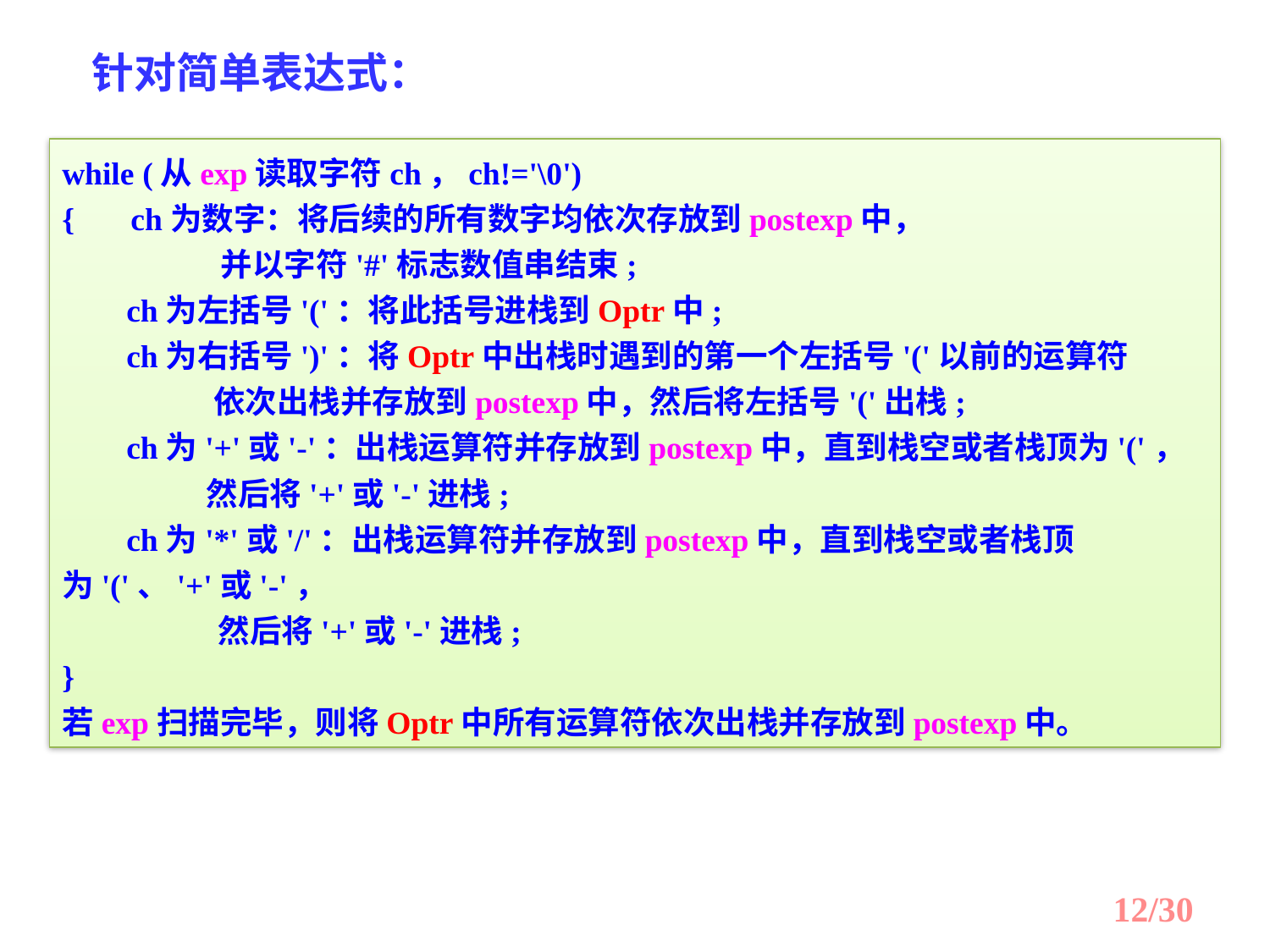

针对简单表达式：
while (从exp读取字符ch，ch!='\0')
{       ch为数字：将后续的所有数字均依次存放到postexp中，
                     并以字符'#'标志数值串结束;
        ch为左括号'('：将此括号进栈到Optr中;
        ch为右括号')'：将Optr中出栈时遇到的第一个左括号'('以前的运算符
                    依次出栈并存放到postexp中，然后将左括号'('出栈;
        ch为'+'或'-'：出栈运算符并存放到postexp中，直到栈空或者栈顶为'('，
                   然后将'+'或'-'进栈;
        ch为'*'或'/'：出栈运算符并存放到postexp中，直到栈空或者栈顶为'('、'+'或'-'，
	   然后将'+'或'-'进栈;
}
若exp扫描完毕，则将Optr中所有运算符依次出栈并存放到postexp中。
12